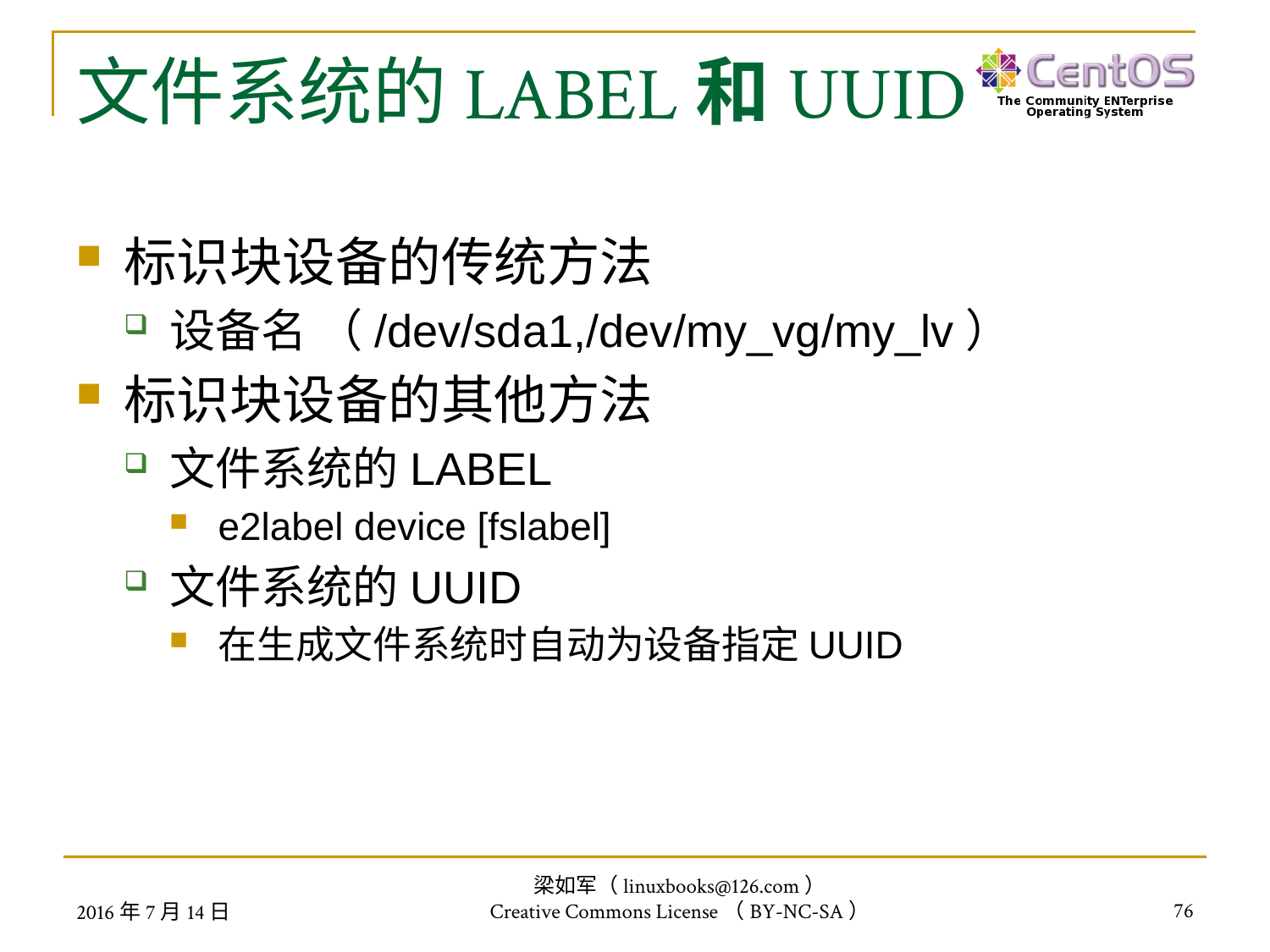

# 文件系统的LABEL和UUID
标识块设备的传统方法
设备名 （/dev/sda1,/dev/my_vg/my_lv）
标识块设备的其他方法
文件系统的LABEL
e2label device [fslabel]
文件系统的UUID
在生成文件系统时自动为设备指定UUID

梁如军（linuxbooks@126.com）
Creative Commons License（BY-NC-SA）
2016年7月14日
76